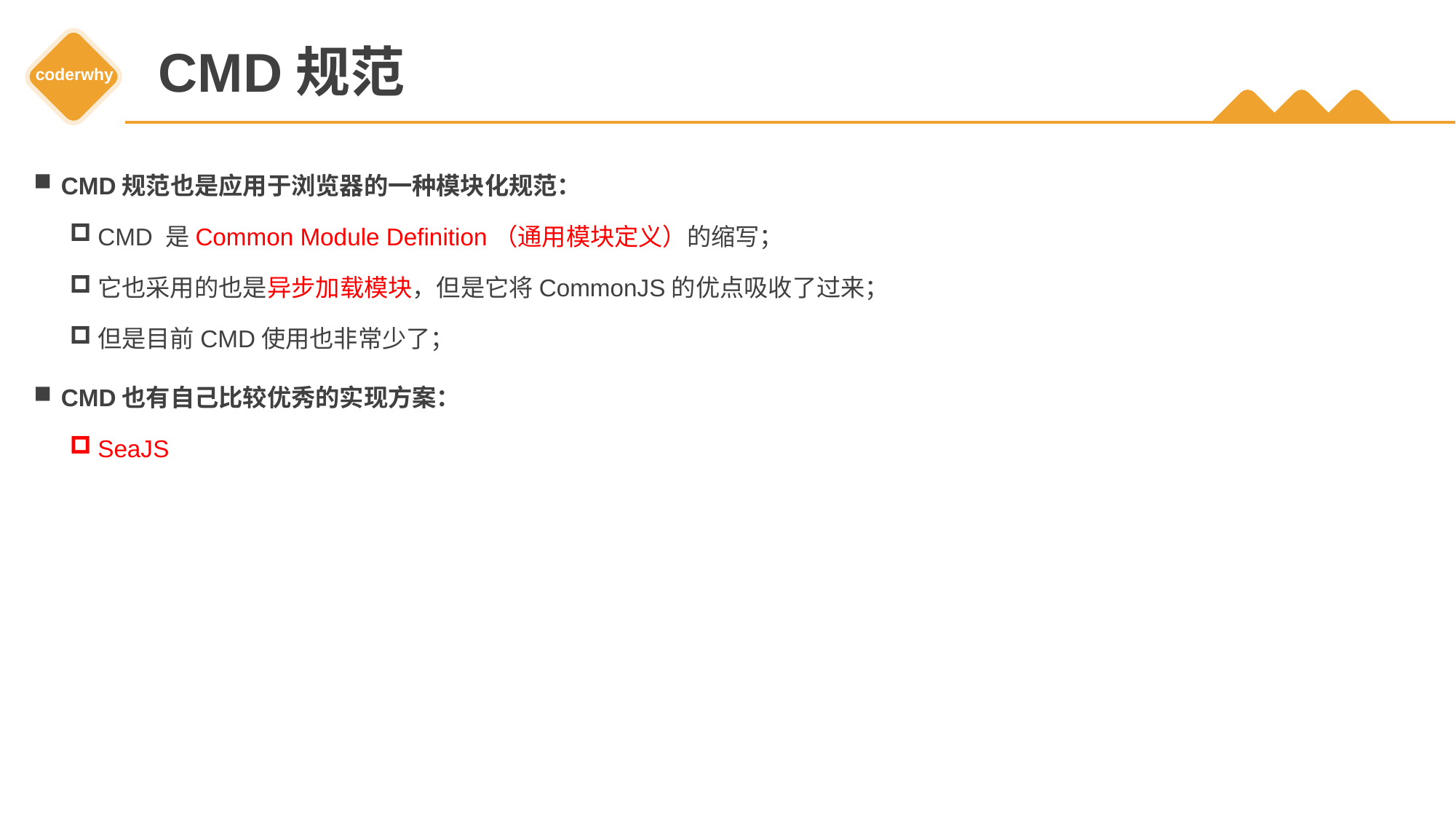

# CMD规范
CMD规范也是应用于浏览器的一种模块化规范：
CMD 是Common Module Definition（通用模块定义）的缩写；
它也采用的也是异步加载模块，但是它将CommonJS的优点吸收了过来；
但是目前CMD使用也非常少了；
CMD也有自己比较优秀的实现方案：
SeaJS